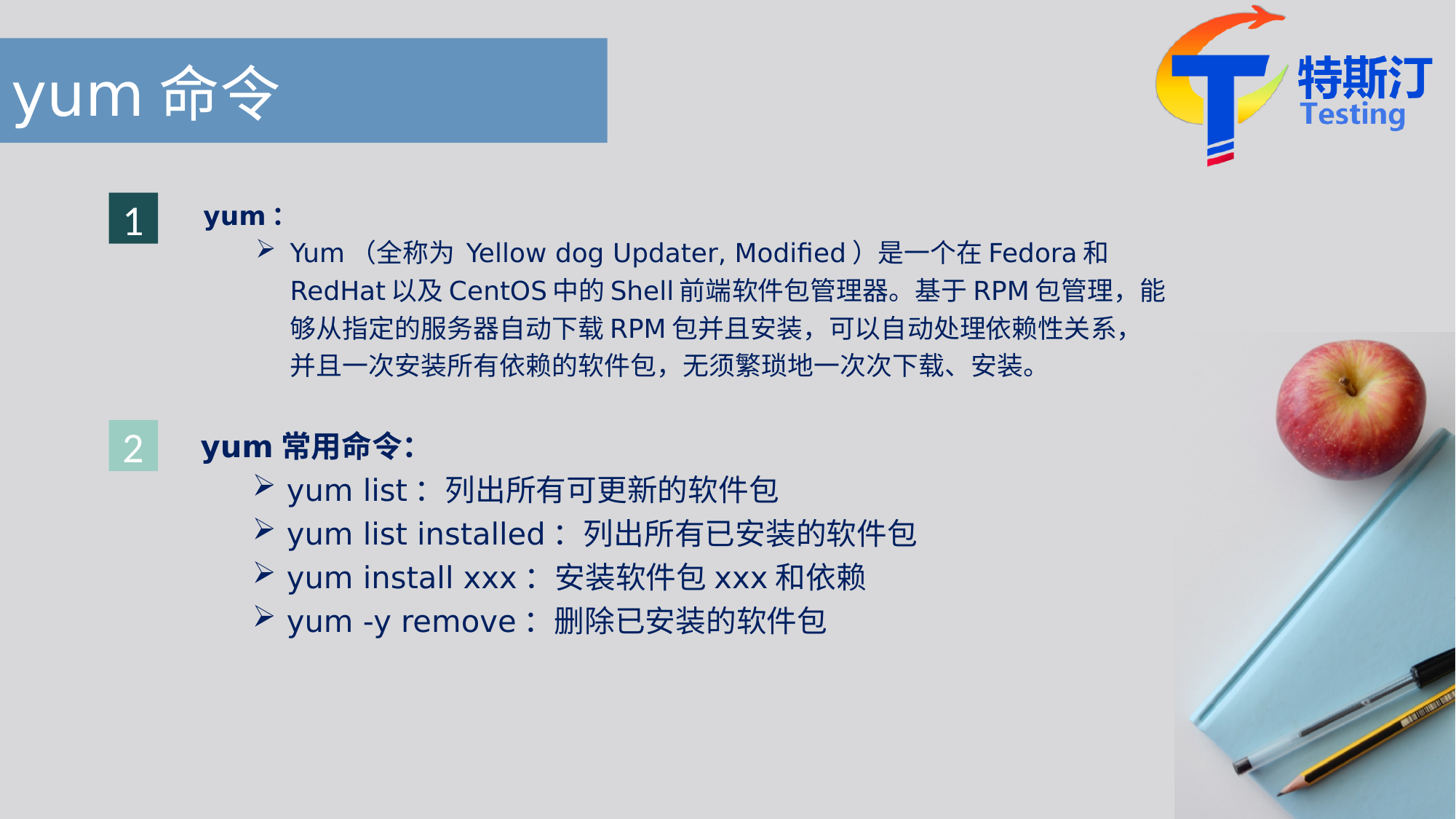

# yum命令
1
yum：
Yum（全称为 Yellow dog Updater, Modified）是一个在Fedora和RedHat以及CentOS中的Shell前端软件包管理器。基于RPM包管理，能够从指定的服务器自动下载RPM包并且安装，可以自动处理依赖性关系，并且一次安装所有依赖的软件包，无须繁琐地一次次下载、安装。
yum常用命令：
yum list：列出所有可更新的软件包
yum list installed：列出所有已安装的软件包
yum install xxx：安装软件包xxx和依赖
yum -y remove：删除已安装的软件包
2